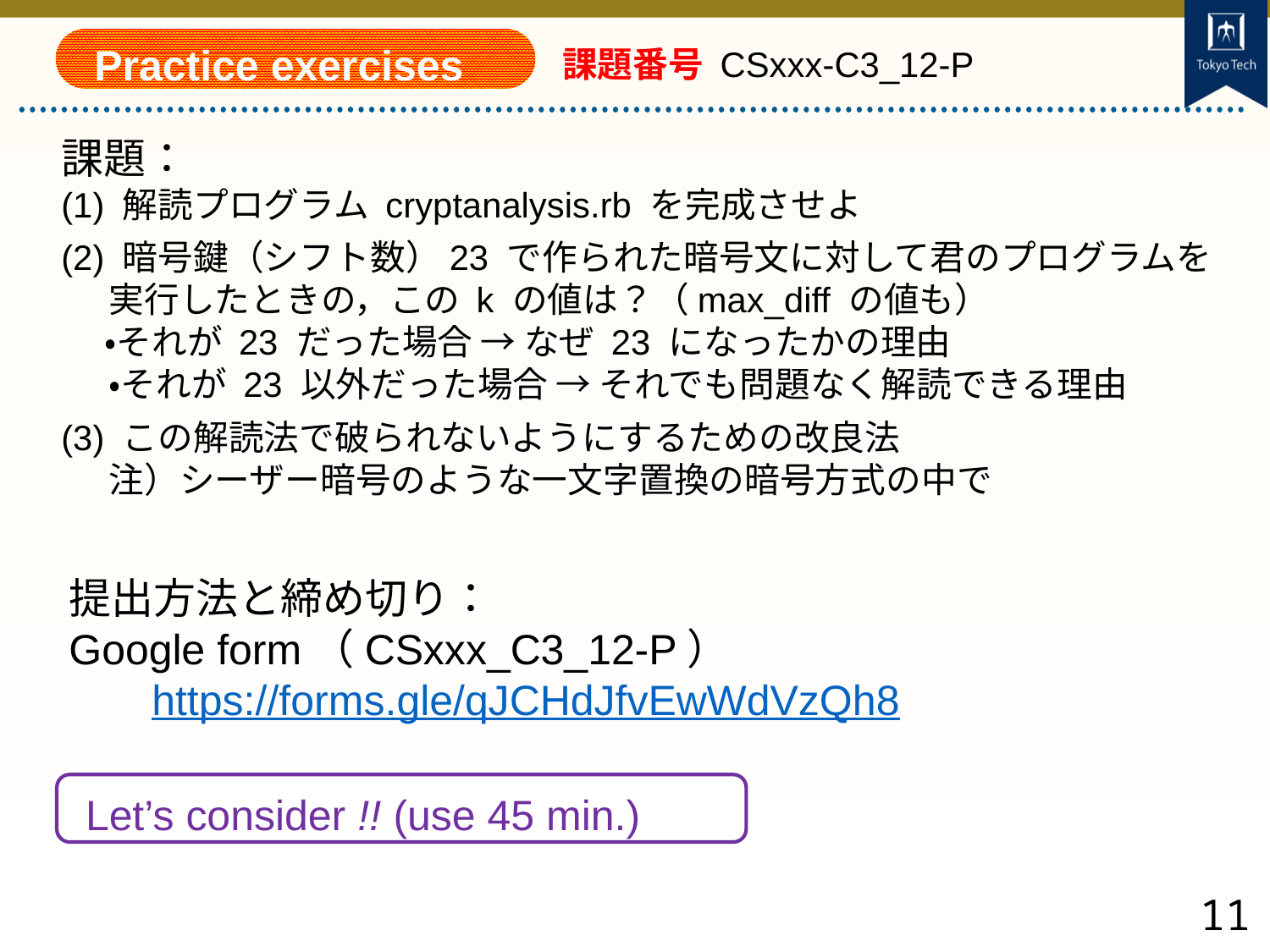

Practice exercises
課題番号 CSxxx-C3_12-P
課題：
(1) 解読プログラム cryptanalysis.rb を完成させよ
(2) 暗号鍵（シフト数）23 で作られた暗号文に対して君のプログラムを
     実行したときの，この k の値は？（max_diff の値も）
　 ・それが 23 だった場合 → なぜ 23 になったかの理由
     ・それが 23 以外だった場合 → それでも問題なく解読できる理由
(3) この解読法で破られないようにするための改良法
     注）シーザー暗号のような一文字置換の暗号方式の中で

提出方法と締め切り：
Google form（CSxxx_C3_12-P）
       https://forms.gle/qJCHdJfvEwWdVzQh8
Let’s consider !! (use 45 min.)